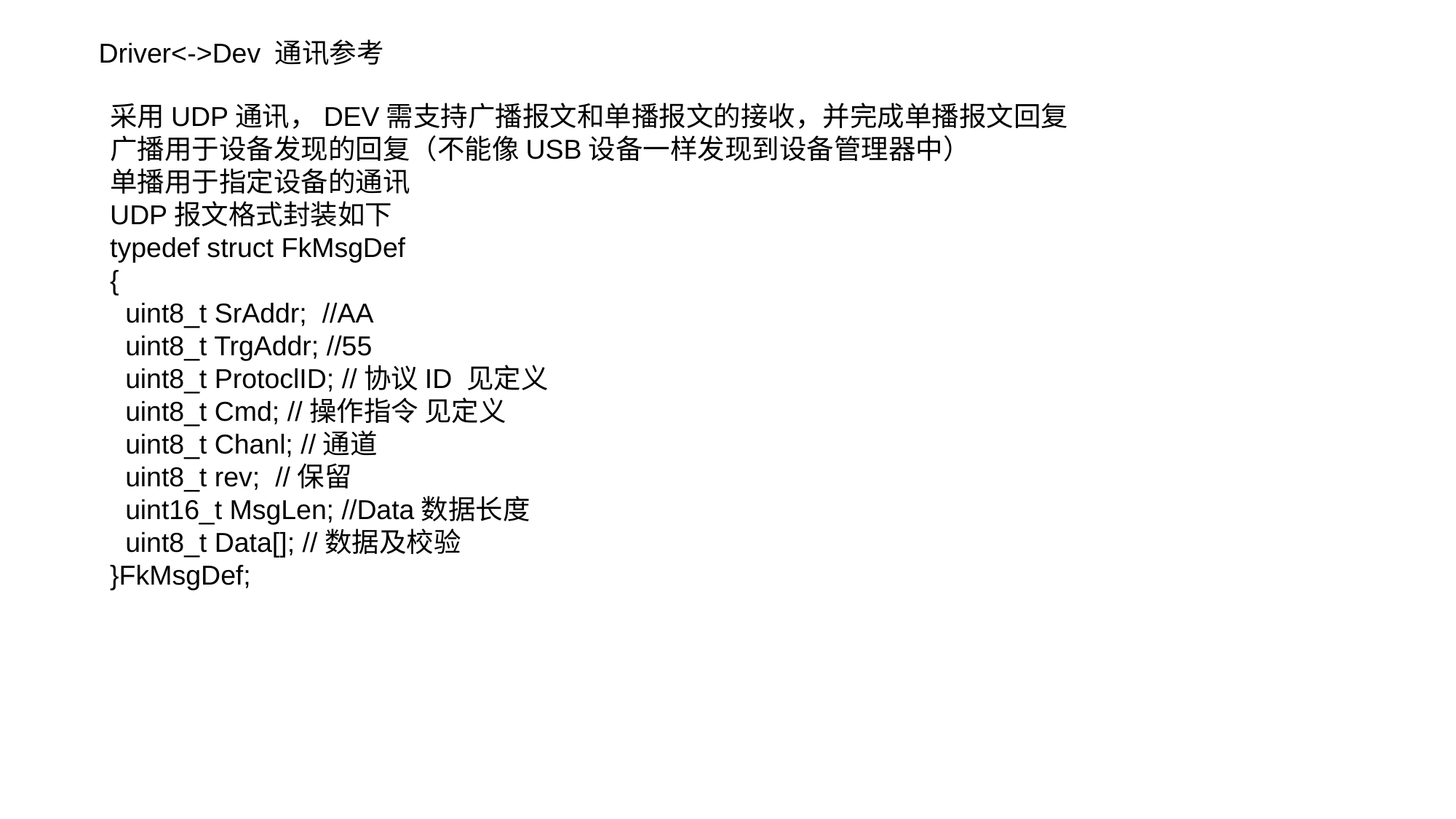

Driver<->Dev 通讯参考
采用UDP通讯，DEV需支持广播报文和单播报文的接收，并完成单播报文回复
广播用于设备发现的回复（不能像USB设备一样发现到设备管理器中）
单播用于指定设备的通讯
UDP报文格式封装如下
typedef struct FkMsgDef
{
  uint8_t SrAddr;  //AA
  uint8_t TrgAddr; //55
  uint8_t ProtoclID; //协议ID 见定义
  uint8_t Cmd; //操作指令 见定义
  uint8_t Chanl; //通道
  uint8_t rev;  //保留
  uint16_t MsgLen; //Data数据长度
  uint8_t Data[]; //数据及校验
}FkMsgDef;